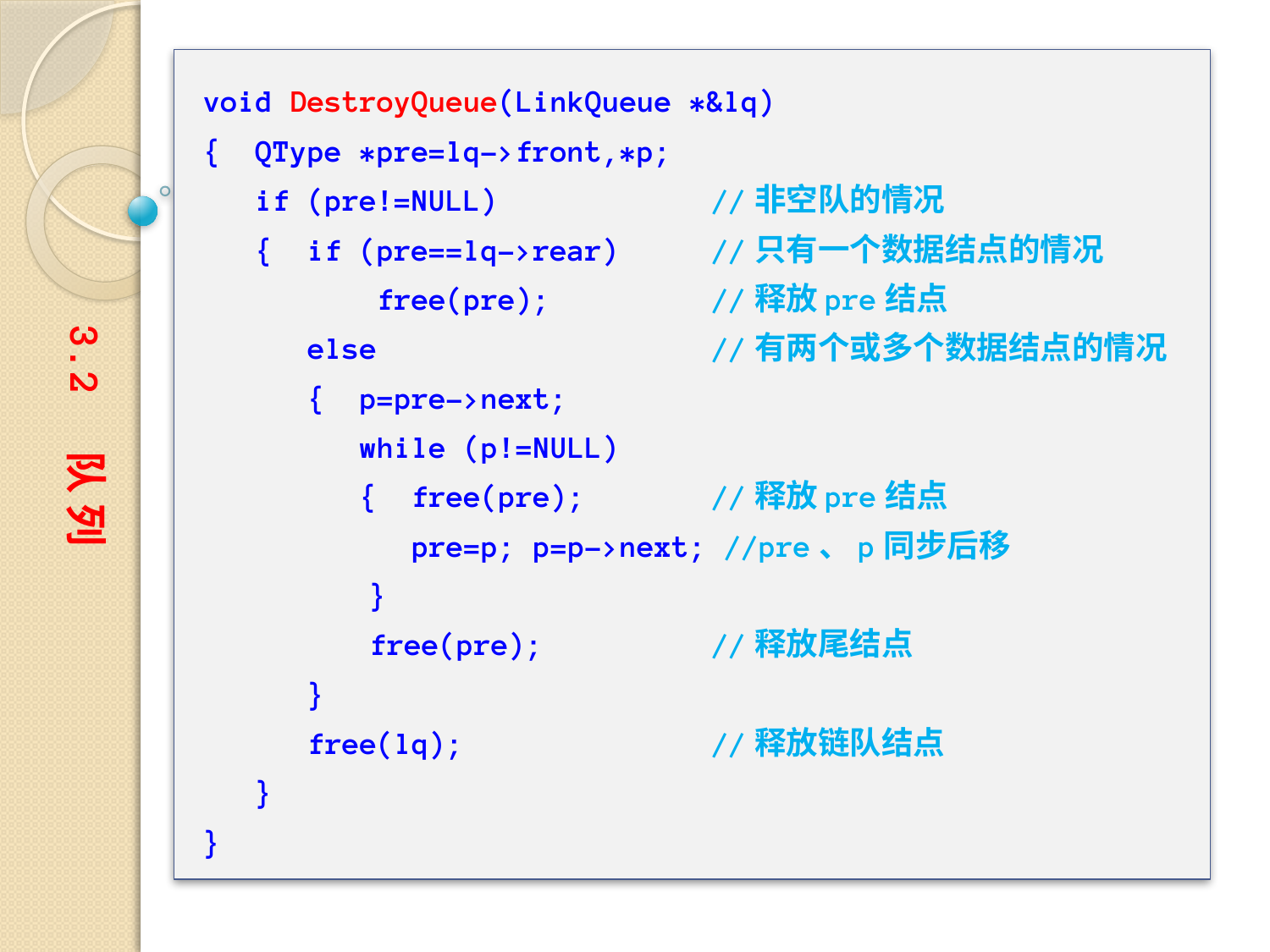

void DestroyQueue(LinkQueue *&lq)
{  QType *pre=lq->front,*p;
   if (pre!=NULL)		//非空队的情况
   {  if (pre==lq->rear)	//只有一个数据结点的情况
          free(pre);		//释放pre结点
      else			//有两个或多个数据结点的情况
      {  p=pre->next;
         while (p!=NULL)
         {  free(pre);	//释放pre结点
            pre=p; p=p->next; //pre、p同步后移
	　}
	　free(pre);		//释放尾结点
      }
      free(lq);		//释放链队结点
   }
}
3.2  队 列